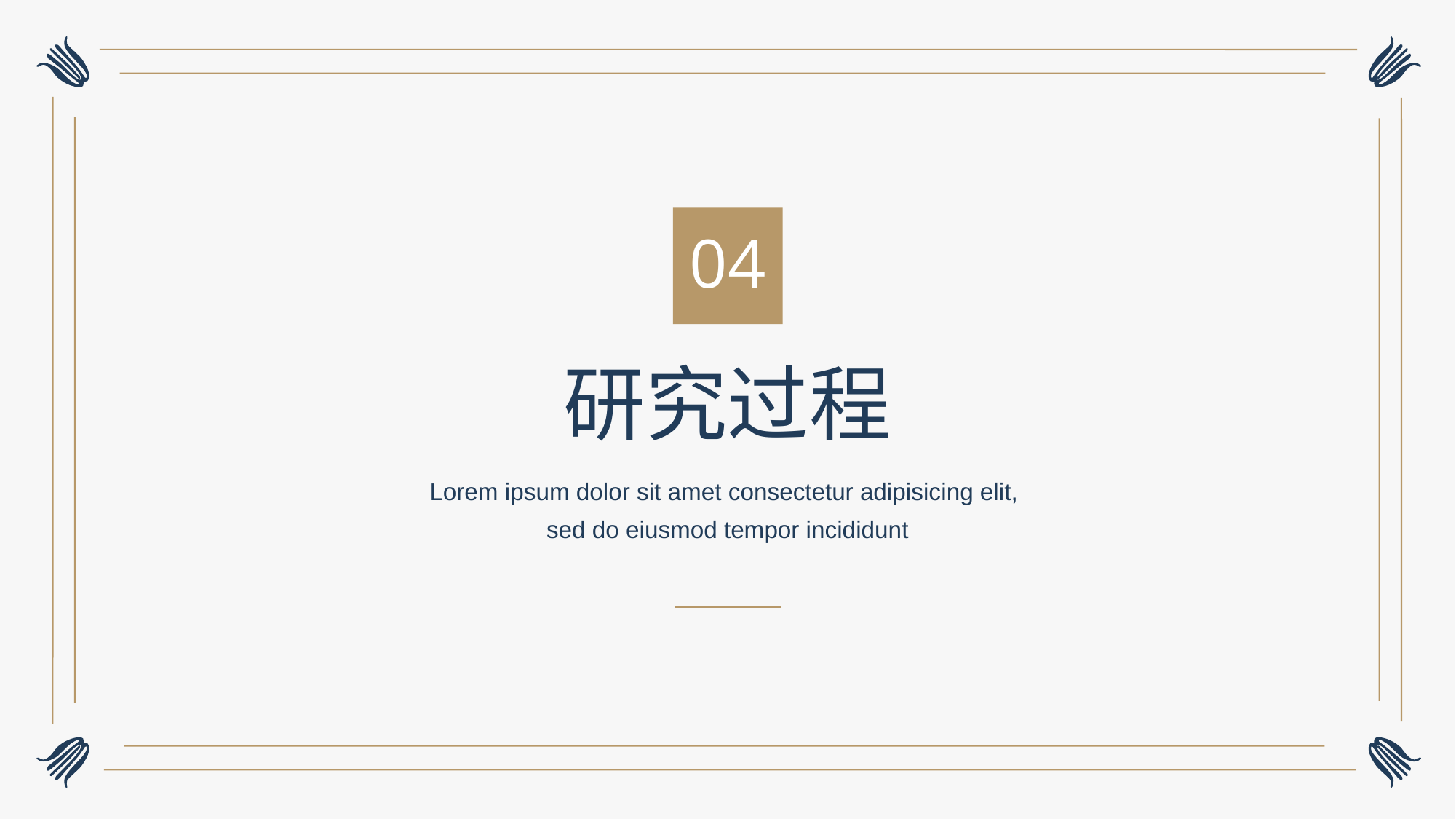

04
研究过程
Lorem ipsum dolor sit amet consectetur adipisicing elit,
sed do eiusmod tempor incididunt